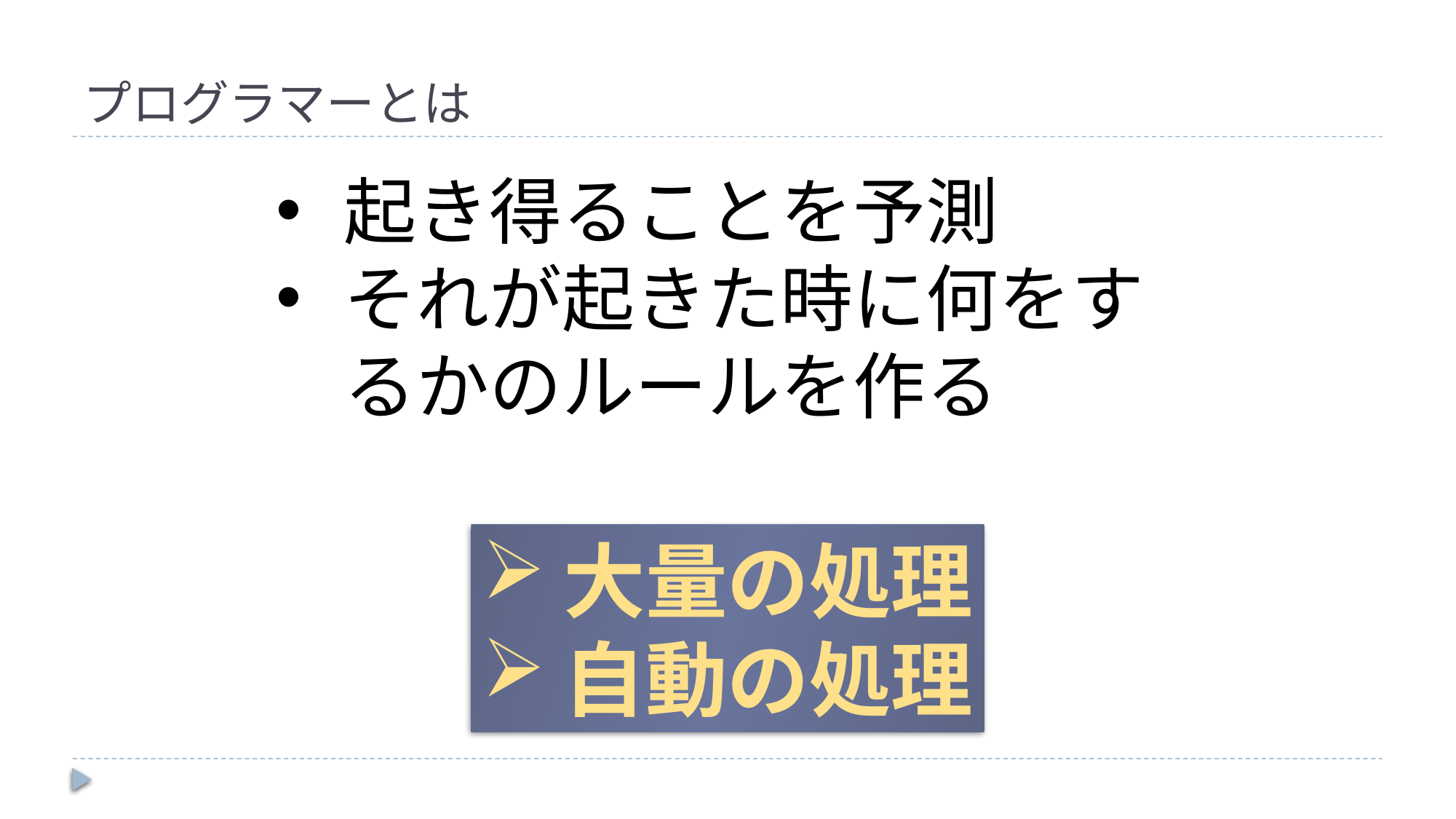

# プログラマーとは
起き得ることを予測
それが起きた時に何をするかのルールを作る
大量の処理
自動の処理